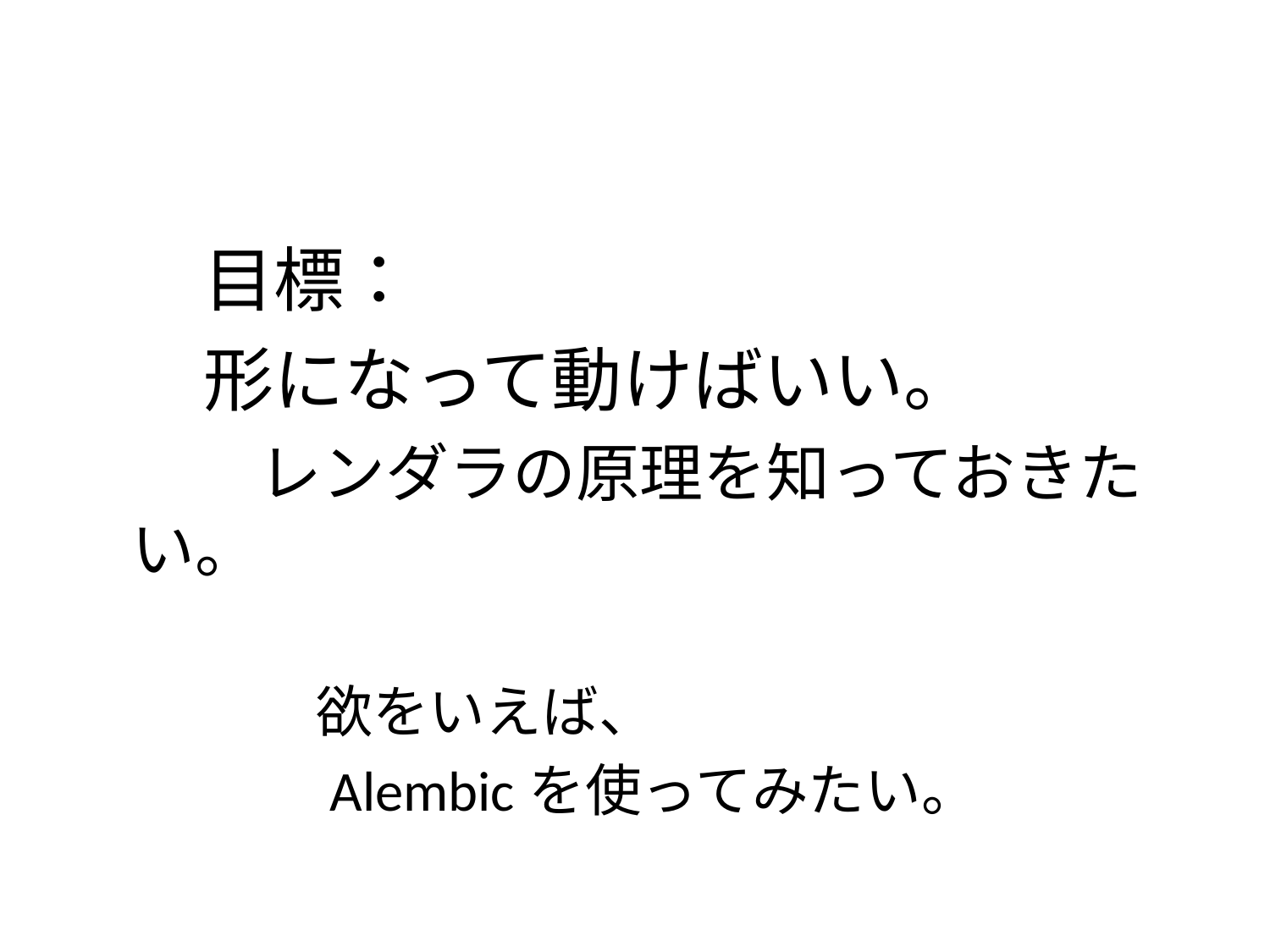

#
	目標：
	形になって動けばいい。
	レンダラの原理を知っておきたい。

	　　欲をいえば、
	　　Alembicを使ってみたい。